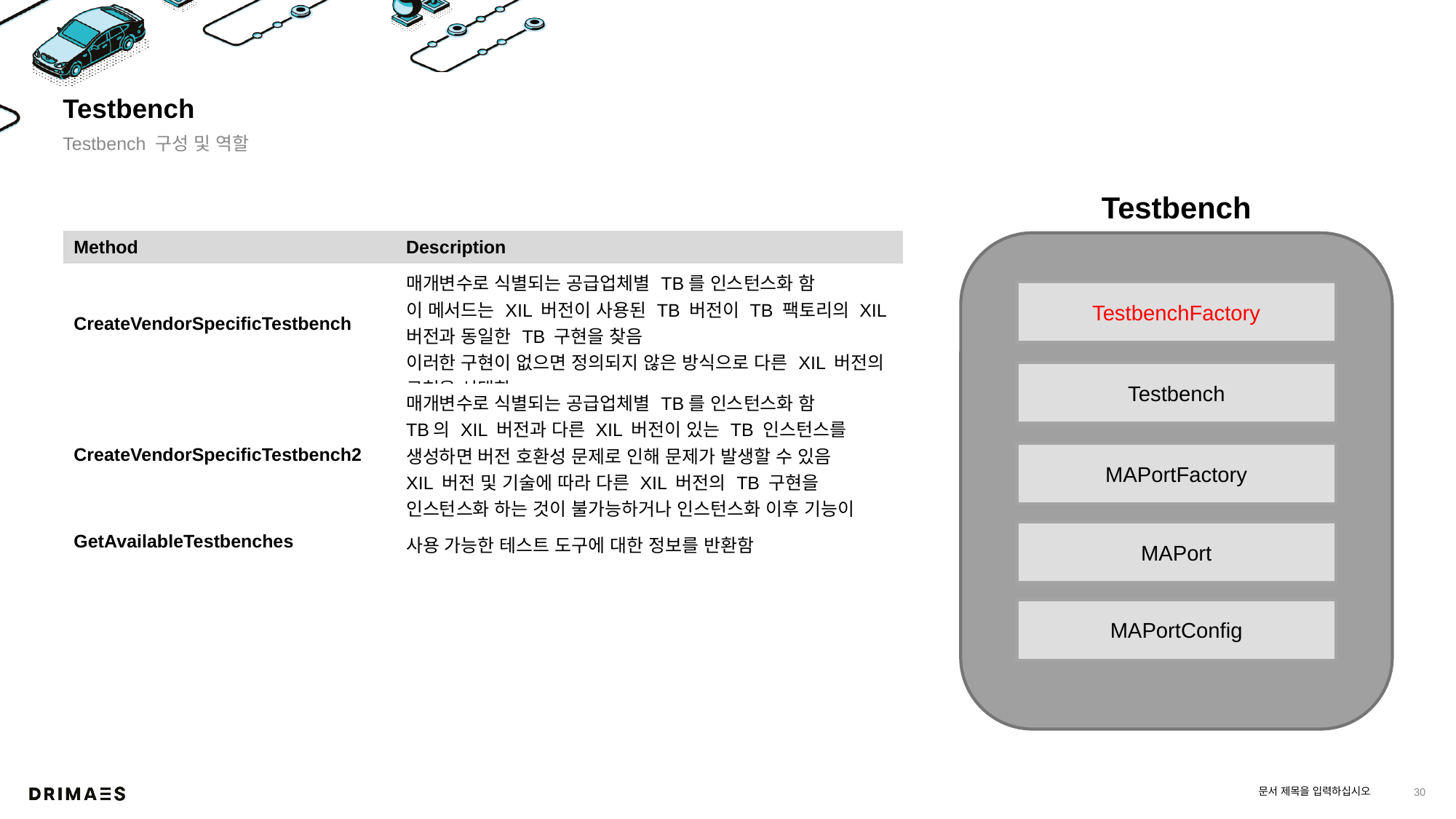

# Testbench
Testbench 구성 및 역할
Testbench
| Method | Description |
| --- | --- |
| CreateVendorSpecificTestbench | 매개변수로 식별되는 공급업체별 TB를 인스턴스화 함 이 메서드는 XIL 버전이 사용된 TB 버전이 TB 팩토리의 XIL 버전과 동일한 TB 구현을 찾음 이러한 구현이 없으면 정의되지 않은 방식으로 다른 XIL 버전의 구현을 선택함 |
| CreateVendorSpecificTestbench2 | 매개변수로 식별되는 공급업체별 TB를 인스턴스화 함 TB의 XIL 버전과 다른 XIL 버전이 있는 TB 인스턴스를 생성하면 버전 호환성 문제로 인해 문제가 발생할 수 있음 XIL 버전 및 기술에 따라 다른 XIL 버전의 TB 구현을 인스턴스화 하는 것이 불가능하거나 인스턴스화 이후 기능이 잘릴 수 있음 |
| GetAvailableTestbenches | 사용 가능한 테스트 도구에 대한 정보를 반환함 |

TestbenchFactory
Testbench
MAPortFactory
MAPort
MAPortConfig
문서 제목을 입력하십시오